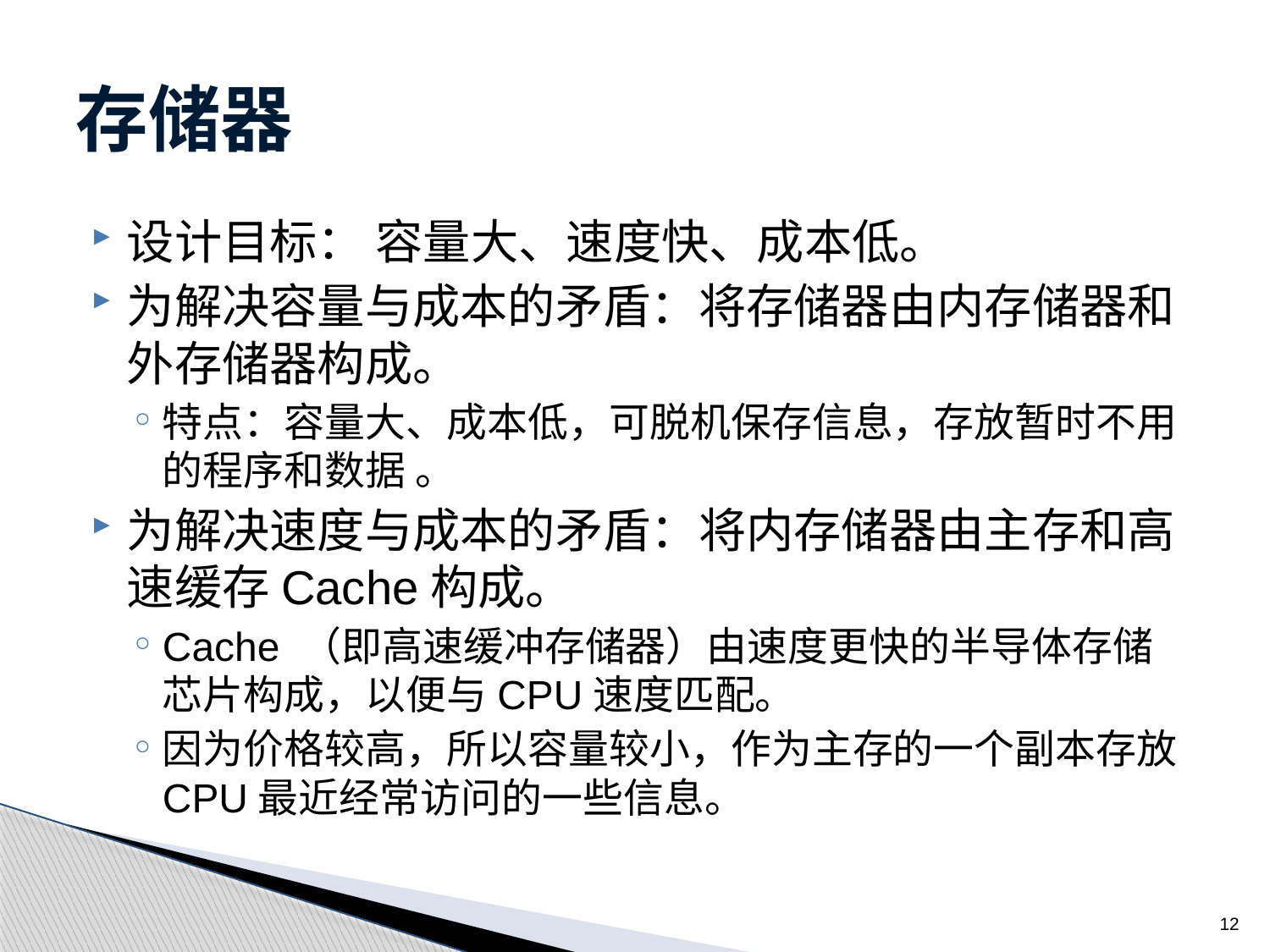

# 存储器
设计目标： 容量大、速度快、成本低。
为解决容量与成本的矛盾：将存储器由内存储器和外存储器构成。
特点：容量大、成本低，可脱机保存信息，存放暂时不用的程序和数据 。
为解决速度与成本的矛盾：将内存储器由主存和高速缓存Cache构成。
Cache （即高速缓冲存储器）由速度更快的半导体存储芯片构成，以便与CPU速度匹配。
因为价格较高，所以容量较小，作为主存的一个副本存放CPU最近经常访问的一些信息。

12